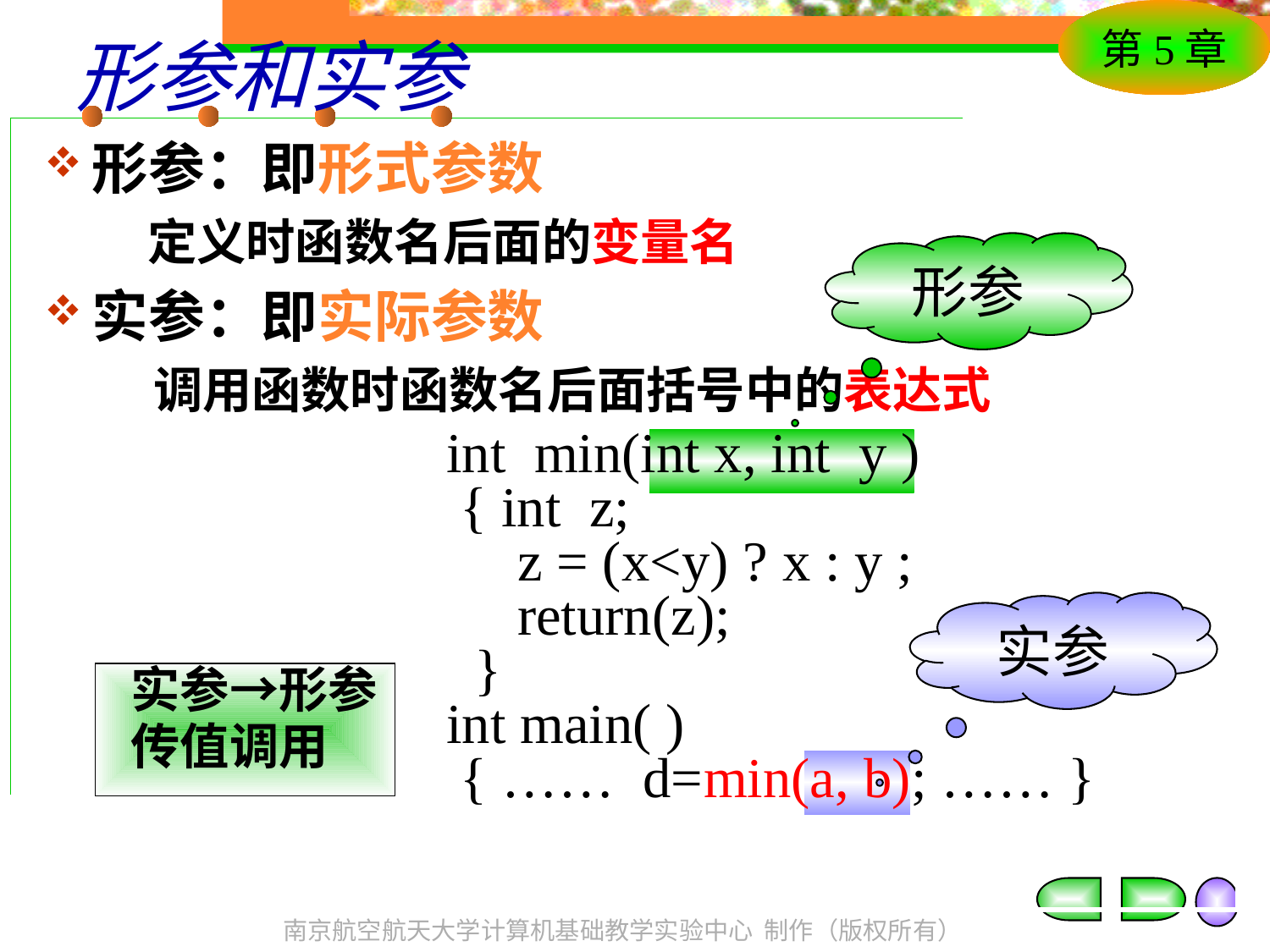

# 形参和实参
形参：即形式参数
	定义时函数名后面的变量名
实参：即实际参数
   调用函数时函数名后面括号中的表达式

形参
int  min(int x, int  y )
 { int  z;
     z = (x<y) ? x : y ;
     return(z);
  }
int main( )
 { ……  d=min(a, b); …… }

实参
 实参→形参
 传值调用